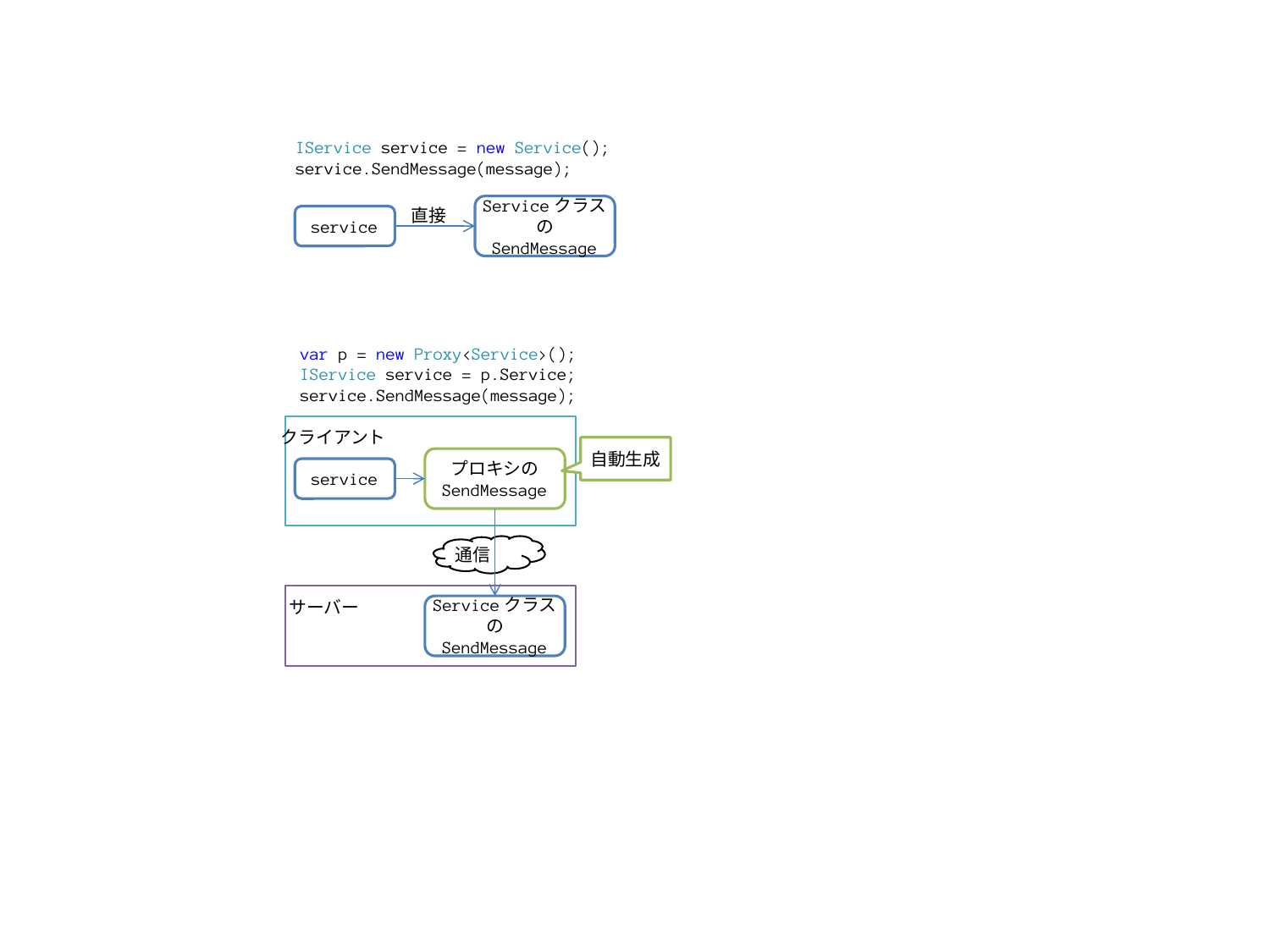

IService service = new Service();
service.SendMessage(message);
Serviceクラスの
SendMessage
直接
service
var p = new Proxy<Service>();
IService service = p.Service;
service.SendMessage(message);

クライアント
自動生成
プロキシの
SendMessage
service

通信

サーバー
Serviceクラスの
SendMessage